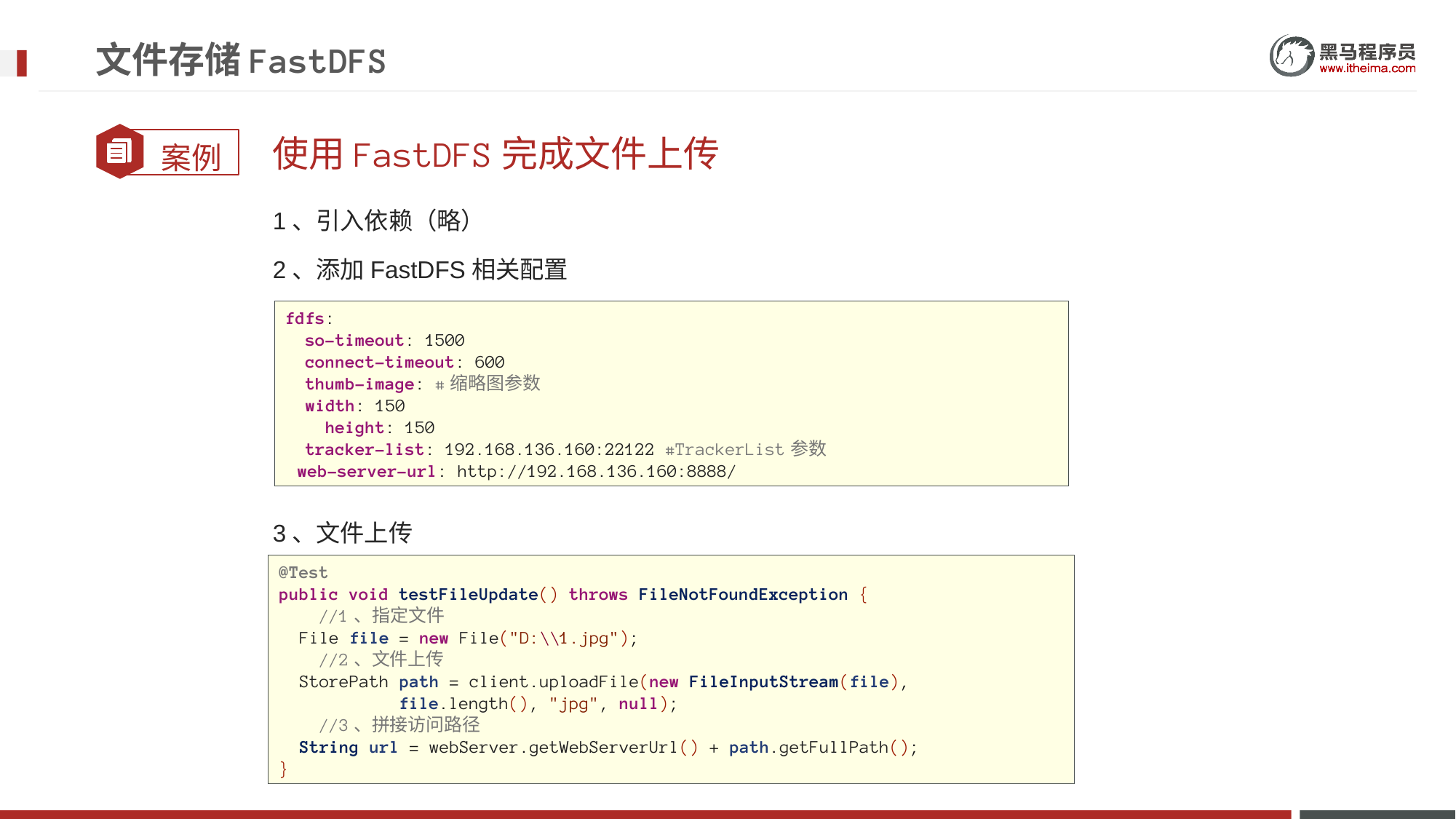

# 文件存储FastDFS
使用FastDFS完成文件上传
1、引入依赖（略）
2、添加FastDFS相关配置

fdfs:
  so-timeout: 1500
  connect-timeout: 600
  thumb-image: #缩略图参数
    width: 150
    height: 150
  tracker-list: 192.168.136.160:22122 #TrackerList参数
  web-server-url: http://192.168.136.160:8888/
3、文件上传

@Test
public void testFileUpdate() throws FileNotFoundException {
    //1、指定文件
    File file = new File("D:\\1.jpg");
    //2、文件上传
    StorePath path = client.uploadFile(new FileInputStream(file),
            file.length(), "jpg", null);
    //3、拼接访问路径
    String url = webServer.getWebServerUrl() + path.getFullPath();
}